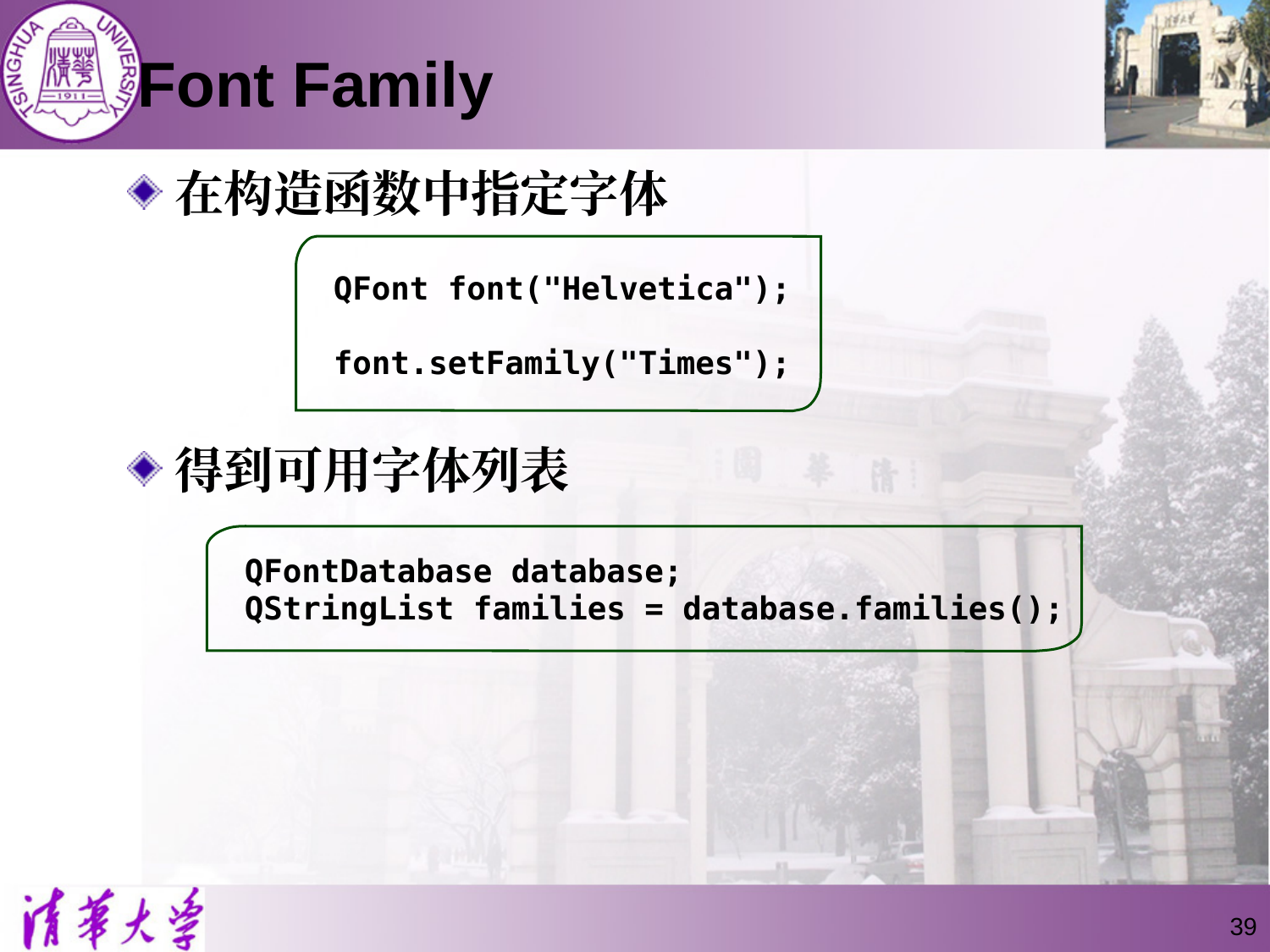

# Font Family
在构造函数中指定字体

得到可用字体列表

QFont font("Helvetica");

font.setFamily("Times");

QFontDatabase database;
QStringList families = database.families();
39